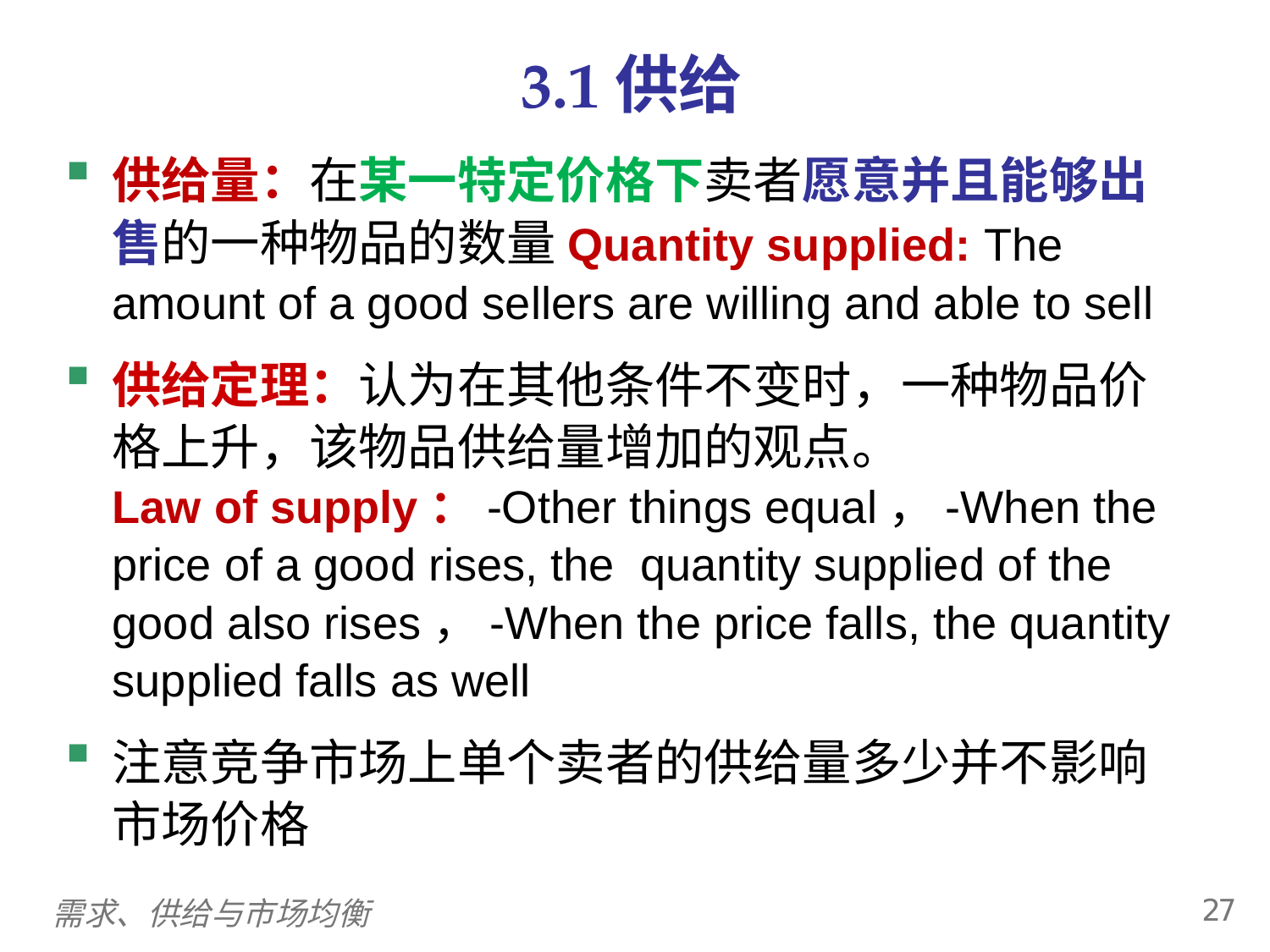

3.1供给
供给量：在某一特定价格下卖者愿意并且能够出售的一种物品的数量Quantity supplied: The amount of a good sellers are willing and able to sell
供给定理：认为在其他条件不变时，一种物品价格上升，该物品供给量增加的观点。                   Law of supply：-Other things equal，-When the price of a good rises, the  quantity supplied of the good also rises，-When the price falls, the quantity supplied falls as well
注意竞争市场上单个卖者的供给量多少并不影响市场价格

0
27
需求、供给与市场均衡